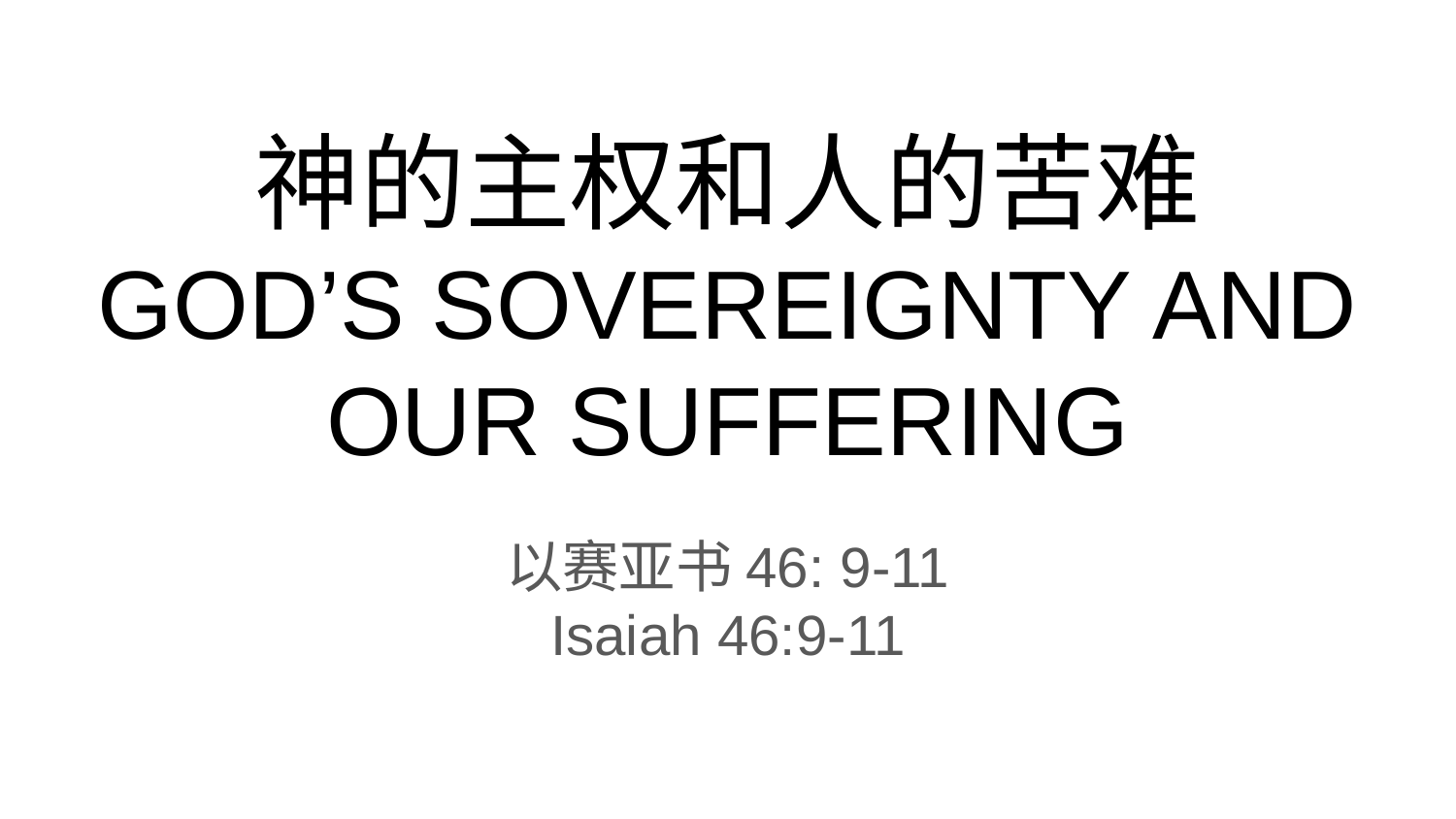

# 神的主权和人的苦难
GOD’S SOVEREIGNTY AND OUR SUFFERING
以赛亚书46: 9-11
Isaiah 46:9-11